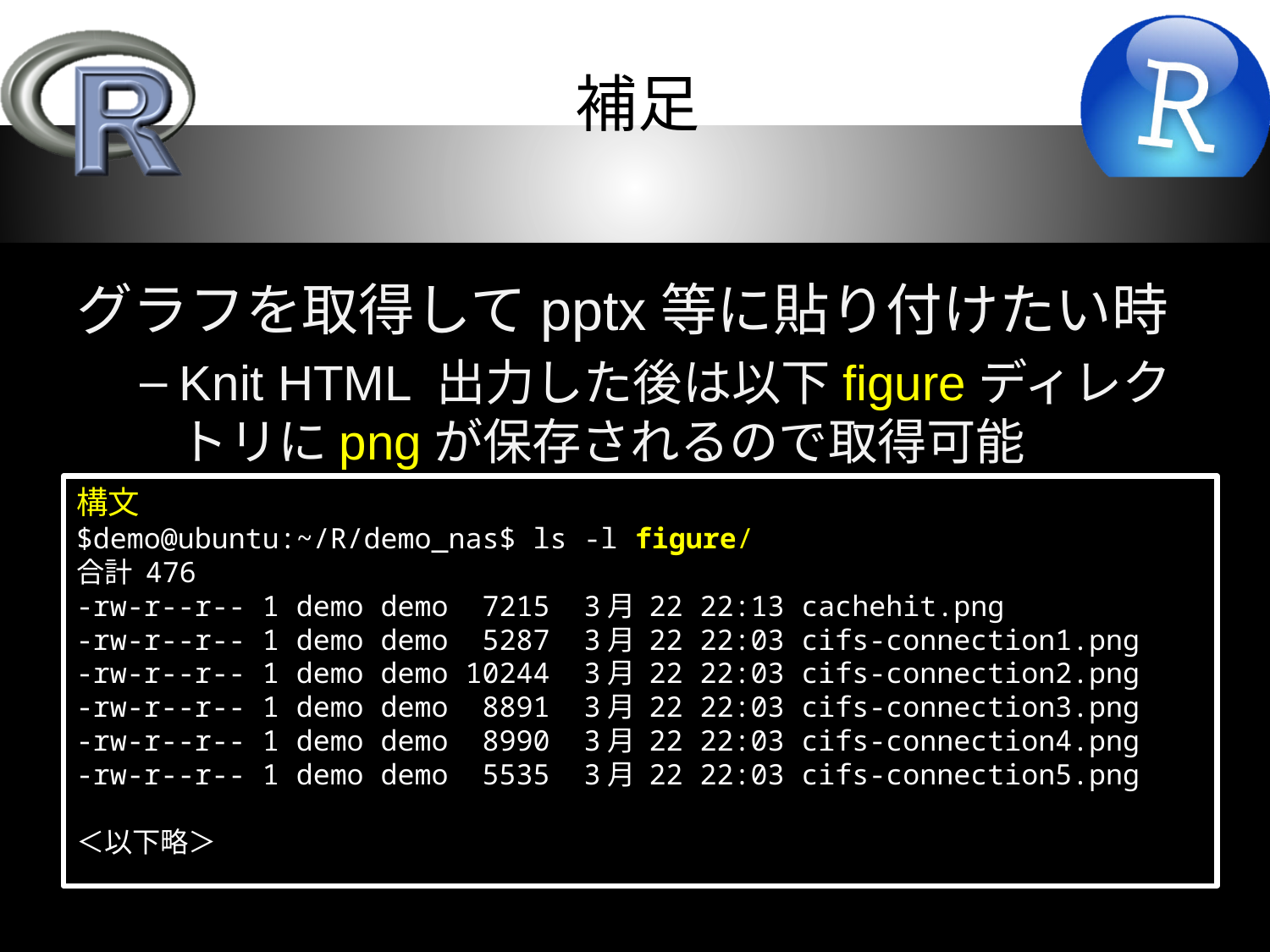

# 補足
グラフを取得してpptx等に貼り付けたい時
Knit HTML 出力した後は以下figureディレクトリにpngが保存されるので取得可能
構文
$demo@ubuntu:~/R/demo_nas$ ls -l figure/
合計 476
-rw-r--r-- 1 demo demo  7215  3月 22 22:13 cachehit.png
-rw-r--r-- 1 demo demo  5287  3月 22 22:03 cifs-connection1.png
-rw-r--r-- 1 demo demo 10244  3月 22 22:03 cifs-connection2.png
-rw-r--r-- 1 demo demo  8891  3月 22 22:03 cifs-connection3.png
-rw-r--r-- 1 demo demo  8990  3月 22 22:03 cifs-connection4.png
-rw-r--r-- 1 demo demo  5535  3月 22 22:03 cifs-connection5.png

＜以下略＞